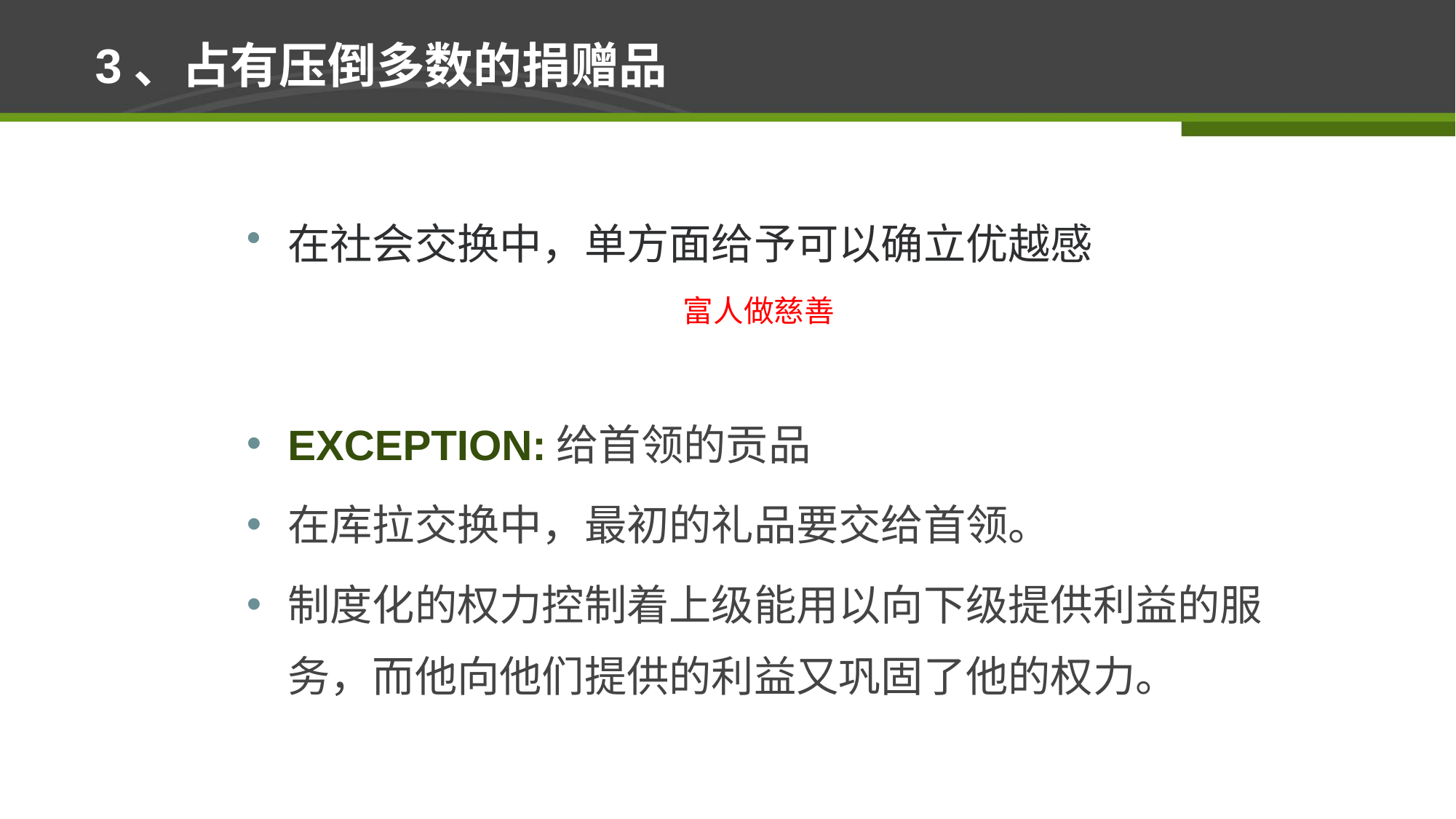

3、占有压倒多数的捐赠品

在社会交换中，单方面给予可以确立优越感
富人做慈善

EXCEPTION:给首领的贡品
在库拉交换中，最初的礼品要交给首领。
制度化的权力控制着上级能用以向下级提供利益的服务，而他向他们提供的利益又巩固了他的权力。